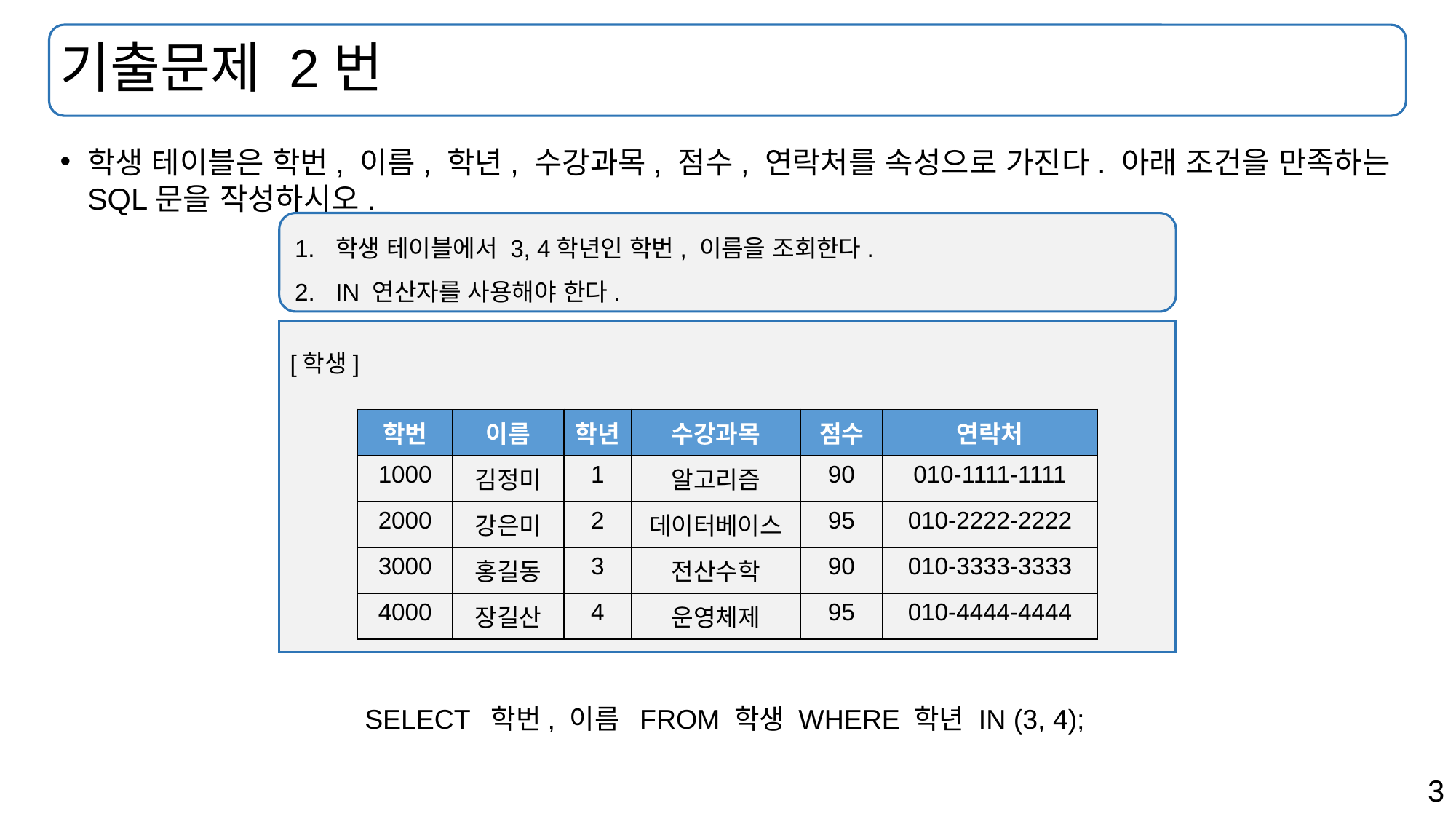

# 기출문제 2번
학생 테이블은 학번, 이름, 학년, 수강과목, 점수, 연락처를 속성으로 가진다. 아래 조건을 만족하는 SQL문을 작성하시오.
학생 테이블에서 3, 4학년인 학번, 이름을 조회한다.
IN 연산자를 사용해야 한다.
[학생]

| 학번 | 이름 | 학년 | 수강과목 | 점수 | 연락처 |
| --- | --- | --- | --- | --- | --- |
| 1000 | 김정미 | 1 | 알고리즘 | 90 | 010-1111-1111 |
| 2000 | 강은미 | 2 | 데이터베이스 | 95 | 010-2222-2222 |
| 3000 | 홍길동 | 3 | 전산수학 | 90 | 010-3333-3333 |
| 4000 | 장길산 | 4 | 운영체제 | 95 | 010-4444-4444 |
SELECT
학번, 이름
FROM 학생
WHERE 학년 IN (3, 4);